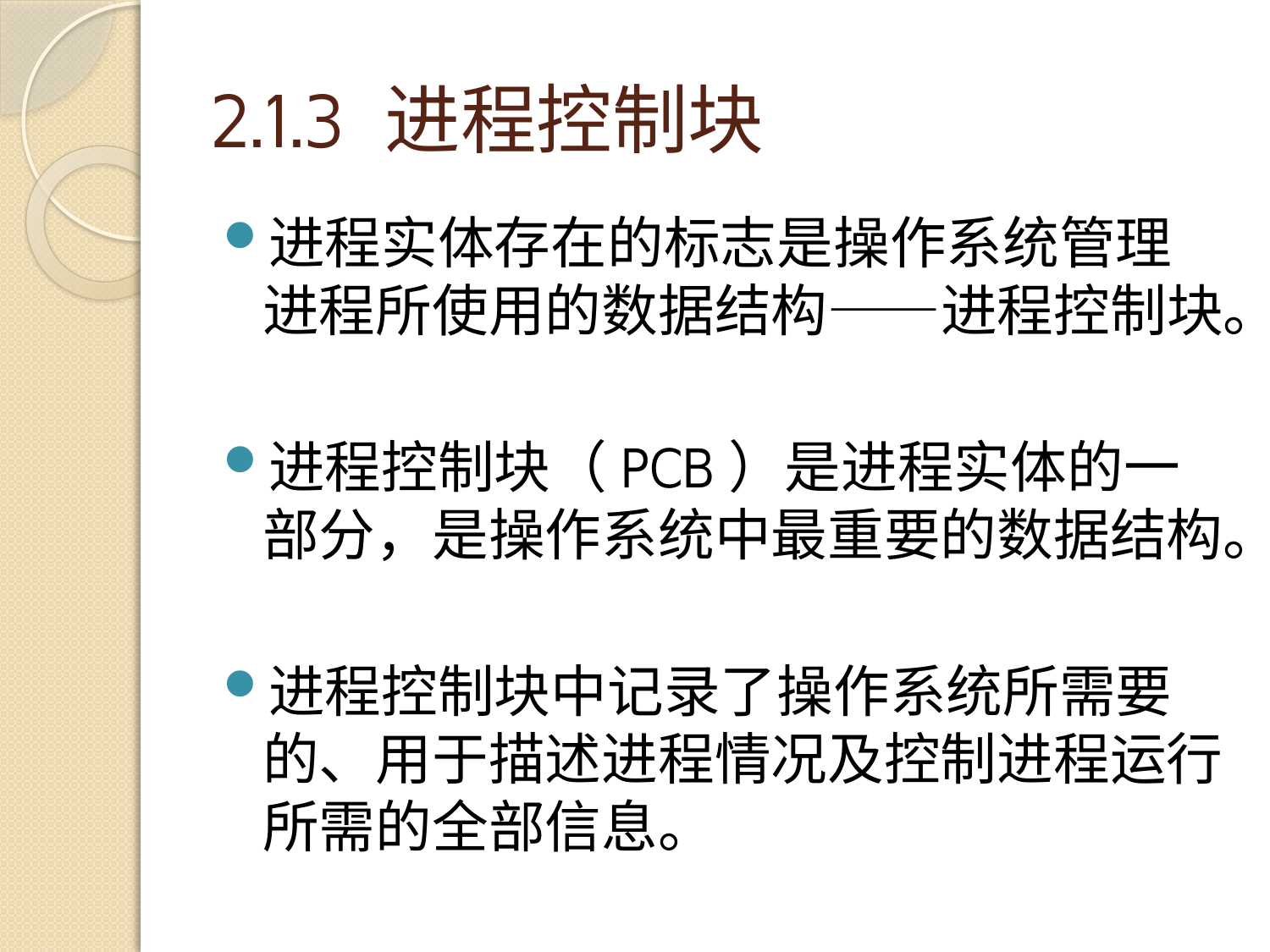

# 2.1.3 进程控制块
进程实体存在的标志是操作系统管理进程所使用的数据结构——进程控制块。

进程控制块（PCB）是进程实体的一部分，是操作系统中最重要的数据结构。

进程控制块中记录了操作系统所需要的、用于描述进程情况及控制进程运行所需的全部信息。